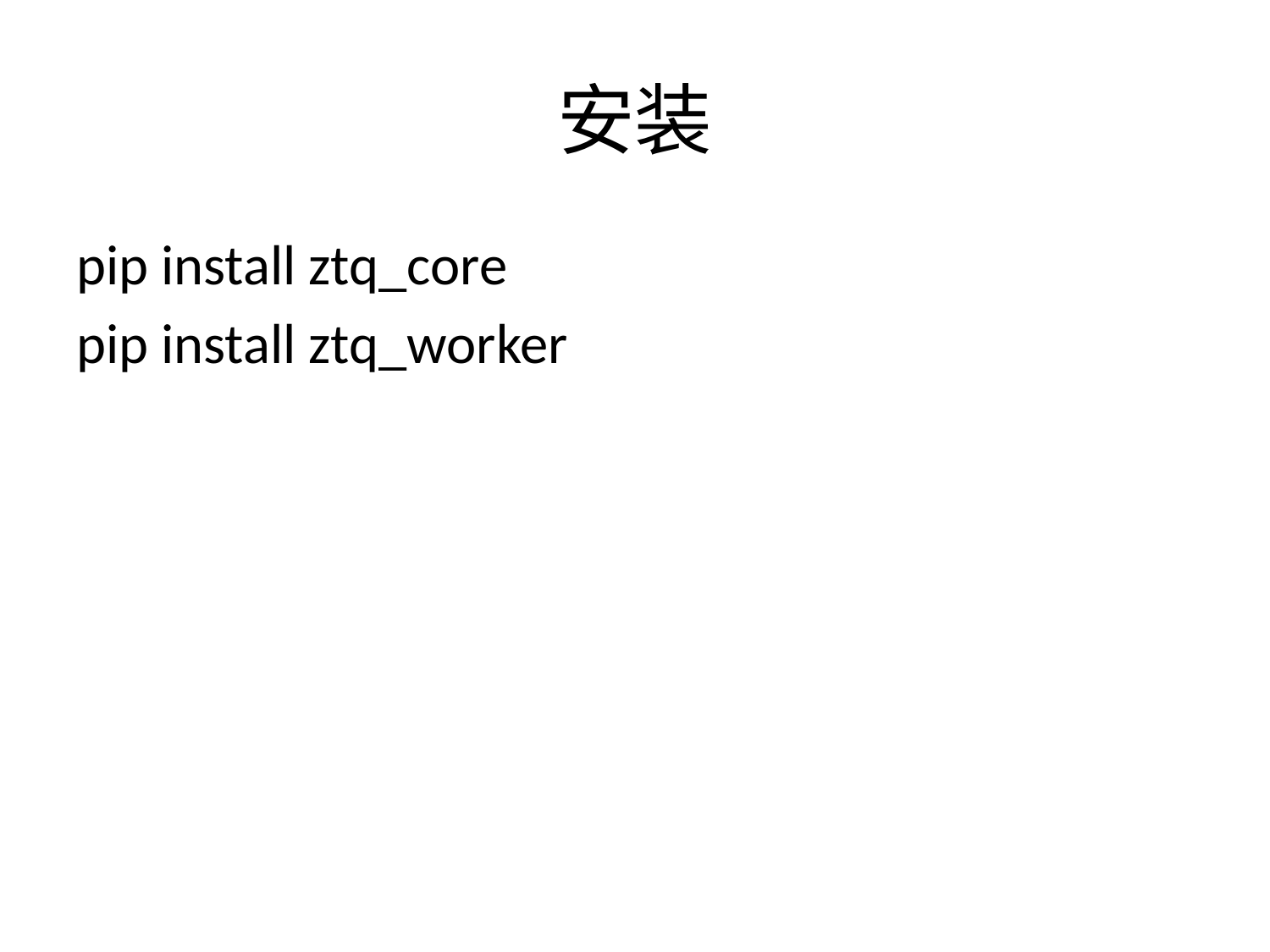

# 安装
pip install ztq_core
pip install ztq_worker